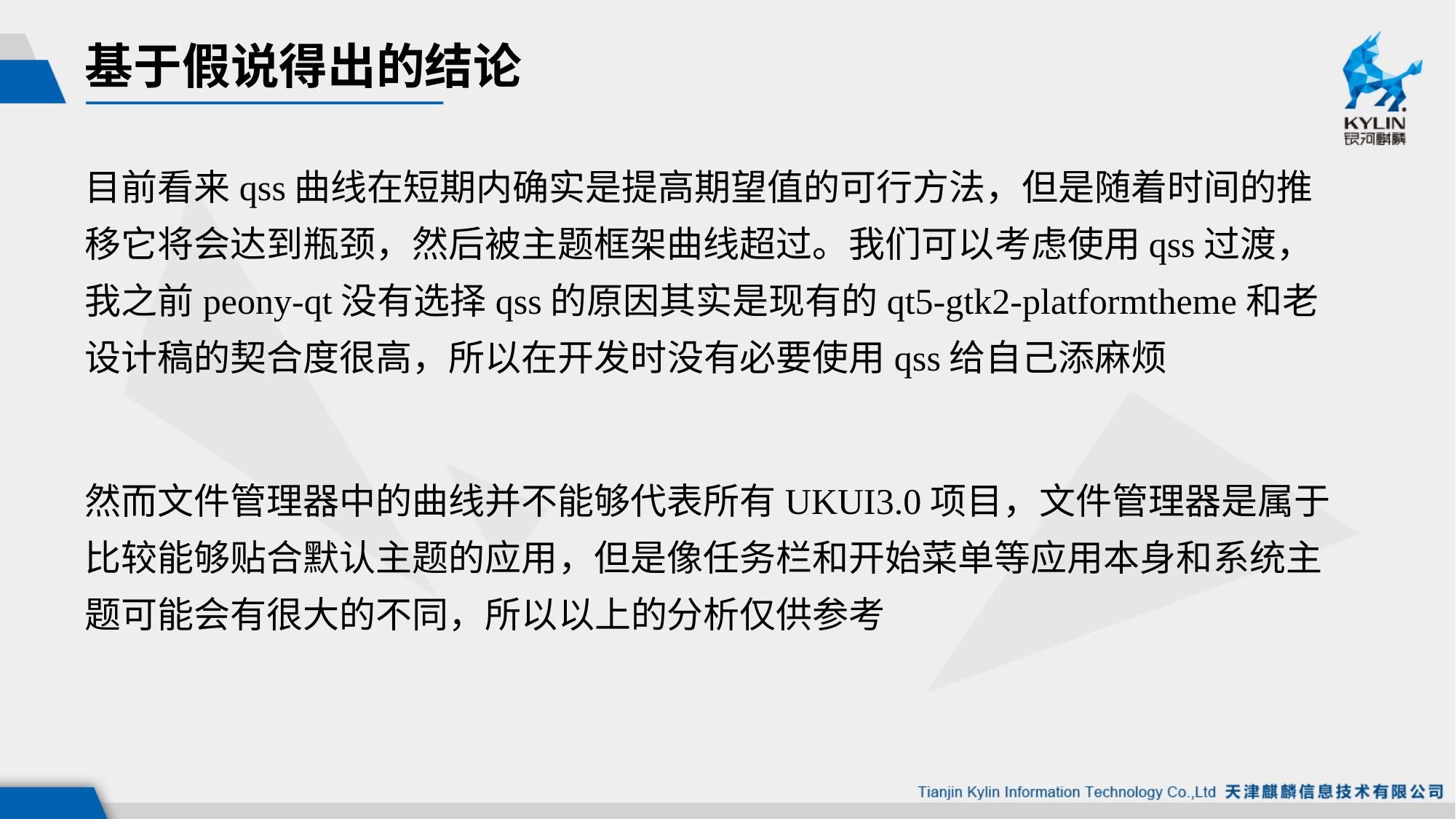

# 基于假说得出的结论
目前看来qss曲线在短期内确实是提高期望值的可行方法，但是随着时间的推移它将会达到瓶颈，然后被主题框架曲线超过。我们可以考虑使用qss过渡，我之前peony-qt没有选择qss的原因其实是现有的qt5-gtk2-platformtheme和老设计稿的契合度很高，所以在开发时没有必要使用qss给自己添麻烦

然而文件管理器中的曲线并不能够代表所有UKUI3.0项目，文件管理器是属于比较能够贴合默认主题的应用，但是像任务栏和开始菜单等应用本身和系统主题可能会有很大的不同，所以以上的分析仅供参考